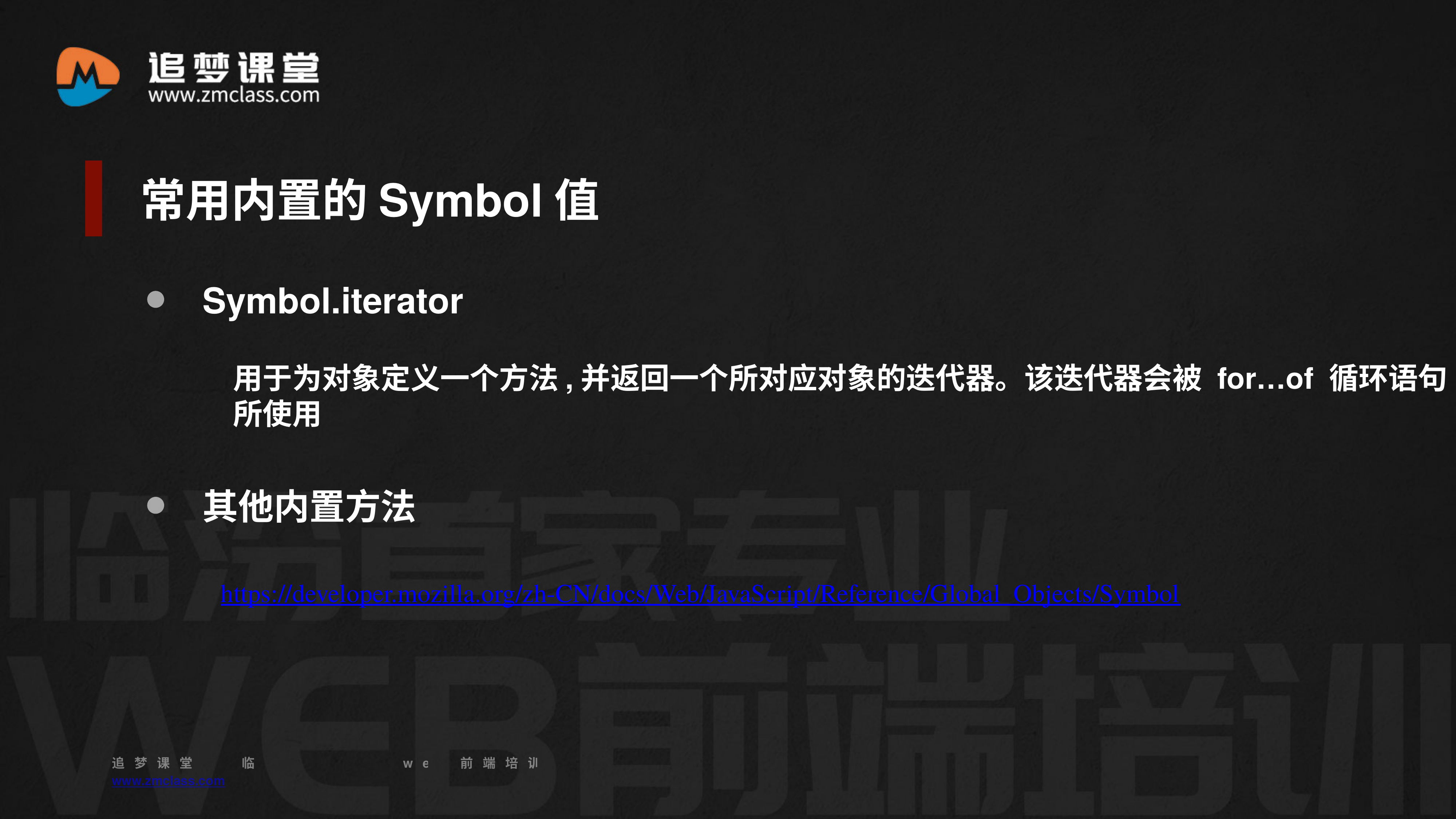

常用内置的Symbol值
Symbol.iterator

用于为对象定义一个方法,并返回一个所对应对象的迭代器。该迭代器会被 for…of 循环语句所使用
其他内置方法

https://developer.mozilla.org/zh-CN/docs/Web/JavaScript/Reference/Global_Objects/Symbol
追梦课堂   临汾首家专业的web前端培训机构                                                          www.zmclass.com
11